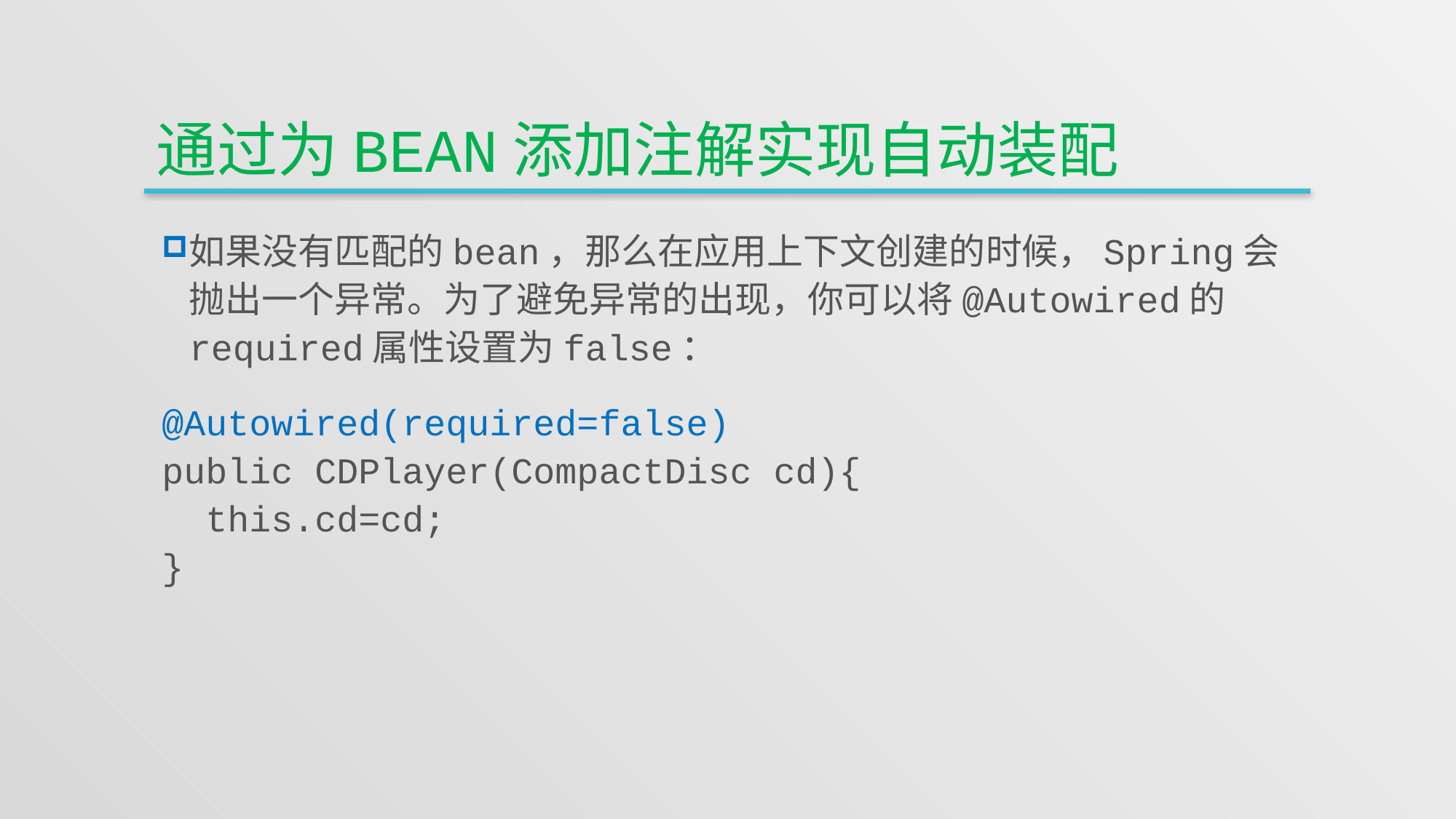

# 通过为bean添加注解实现自动装配
如果没有匹配的bean，那么在应用上下文创建的时候，Spring会抛出一个异常。为了避免异常的出现，你可以将@Autowired的required属性设置为false：
@Autowired(required=false)
public CDPlayer(CompactDisc cd){
  this.cd=cd;
}